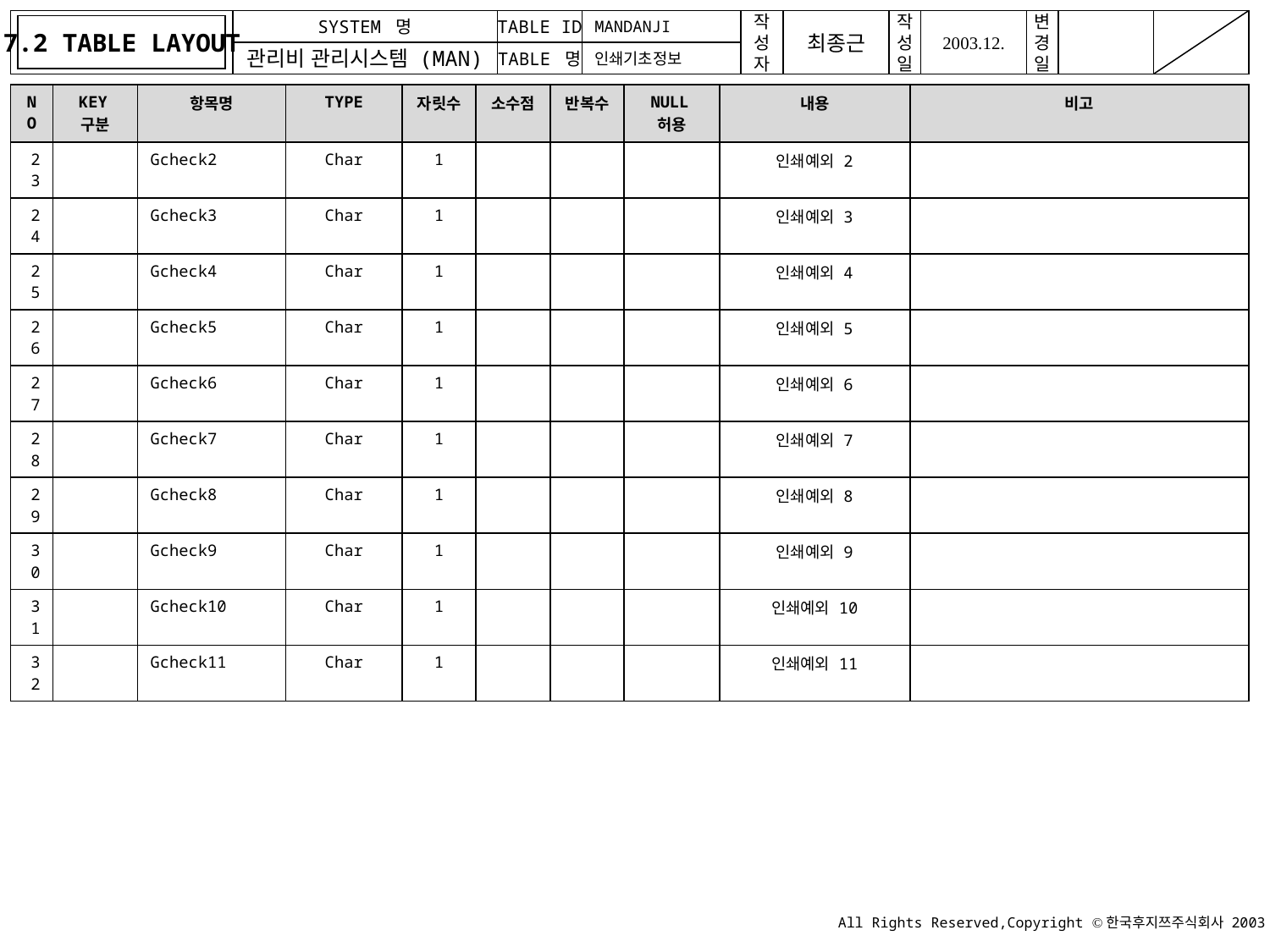

7.2 TABLE LAYOUT
MANDANJI
인쇄기초정보
| NO | KEY구분 | 항목명 | TYPE | 자릿수 | 소수점 | 반복수 | NULL허용 | 내용 | 비고 |
| --- | --- | --- | --- | --- | --- | --- | --- | --- | --- |
| 23 |  | Gcheck2 | Char | 1 |  |  |  | 인쇄예외 2 |  |
| 24 |  | Gcheck3 | Char | 1 |  |  |  | 인쇄예외 3 |  |
| 25 |  | Gcheck4 | Char | 1 |  |  |  | 인쇄예외 4 |  |
| 26 |  | Gcheck5 | Char | 1 |  |  |  | 인쇄예외 5 |  |
| 27 |  | Gcheck6 | Char | 1 |  |  |  | 인쇄예외 6 |  |
| 28 |  | Gcheck7 | Char | 1 |  |  |  | 인쇄예외 7 |  |
| 29 |  | Gcheck8 | Char | 1 |  |  |  | 인쇄예외 8 |  |
| 30 |  | Gcheck9 | Char | 1 |  |  |  | 인쇄예외 9 |  |
| 31 |  | Gcheck10 | Char | 1 |  |  |  | 인쇄예외 10 |  |
| 32 |  | Gcheck11 | Char | 1 |  |  |  | 인쇄예외 11 |  |